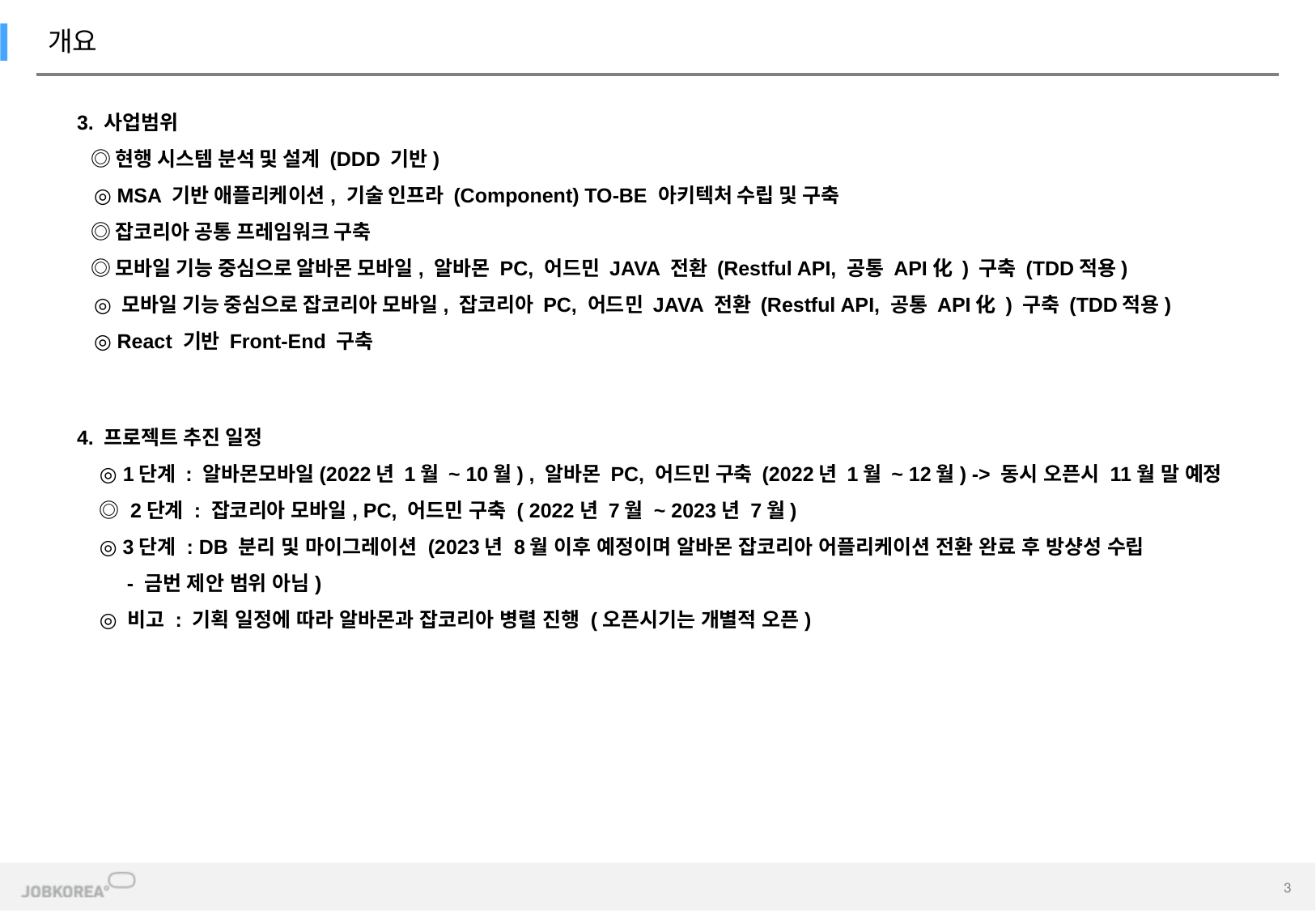

개요
3. 사업범위
   ◎ 현행 시스템 분석 및 설계 (DDD 기반)
   ◎ MSA 기반 애플리케이션, 기술 인프라 (Component) TO-BE 아키텍처 수립 및 구축
   ◎ 잡코리아 공통 프레임워크 구축
   ◎ 모바일 기능 중심으로 알바몬 모바일, 알바몬 PC, 어드민 JAVA 전환 (Restful API, 공통 API化 ) 구축 (TDD적용)
   ◎ 모바일 기능 중심으로 잡코리아 모바일, 잡코리아 PC, 어드민 JAVA 전환 (Restful API, 공통 API化 ) 구축 (TDD적용)
   ◎ React 기반 Front-End 구축
4. 프로젝트 추진 일정
    ◎ 1단계 : 알바몬모바일(2022년 1월 ~ 10월) , 알바몬 PC, 어드민 구축 (2022년 1월 ~ 12월) -> 동시 오픈시 11월 말 예정
    ◎ 2단계 : 잡코리아 모바일, PC, 어드민 구축 ( 2022년 7월 ~ 2023년 7월)
    ◎ 3단계 : DB 분리 및 마이그레이션 (2023년 8월 이후 예정이며 알바몬 잡코리아 어플리케이션 전환 완료 후 방샹성 수립
        - 금번 제안 범위 아님)
    ◎ 비고 : 기획 일정에 따라 알바몬과 잡코리아 병렬 진행 (오픈시기는 개별적 오픈)
3